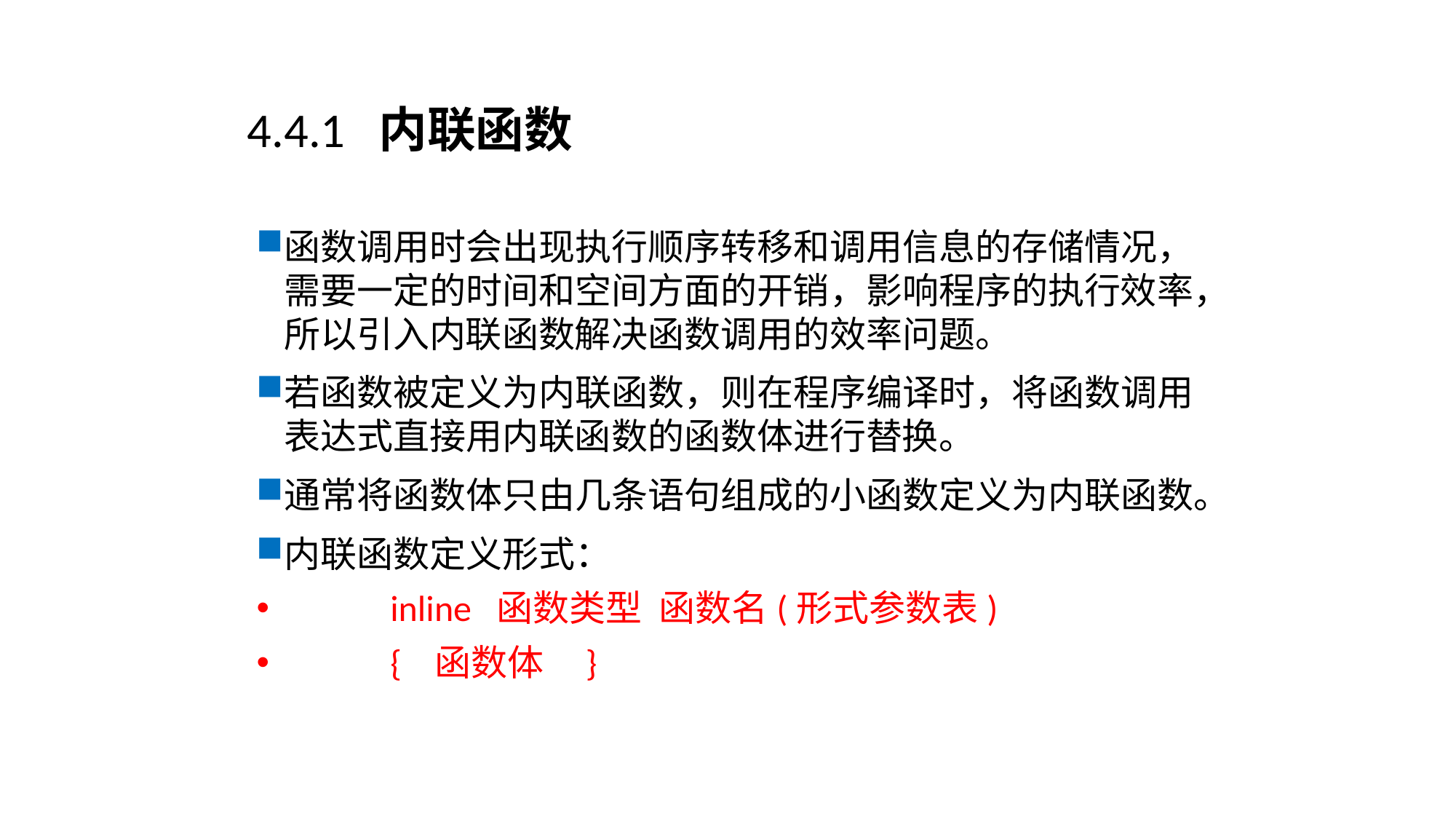

# 4.4.1  内联函数
函数调用时会出现执行顺序转移和调用信息的存储情况，需要一定的时间和空间方面的开销，影响程序的执行效率，所以引入内联函数解决函数调用的效率问题。
若函数被定义为内联函数，则在程序编译时，将函数调用表达式直接用内联函数的函数体进行替换。
通常将函数体只由几条语句组成的小函数定义为内联函数。
内联函数定义形式：
             inline  函数类型  函数名(形式参数表)
             {   函数体    }